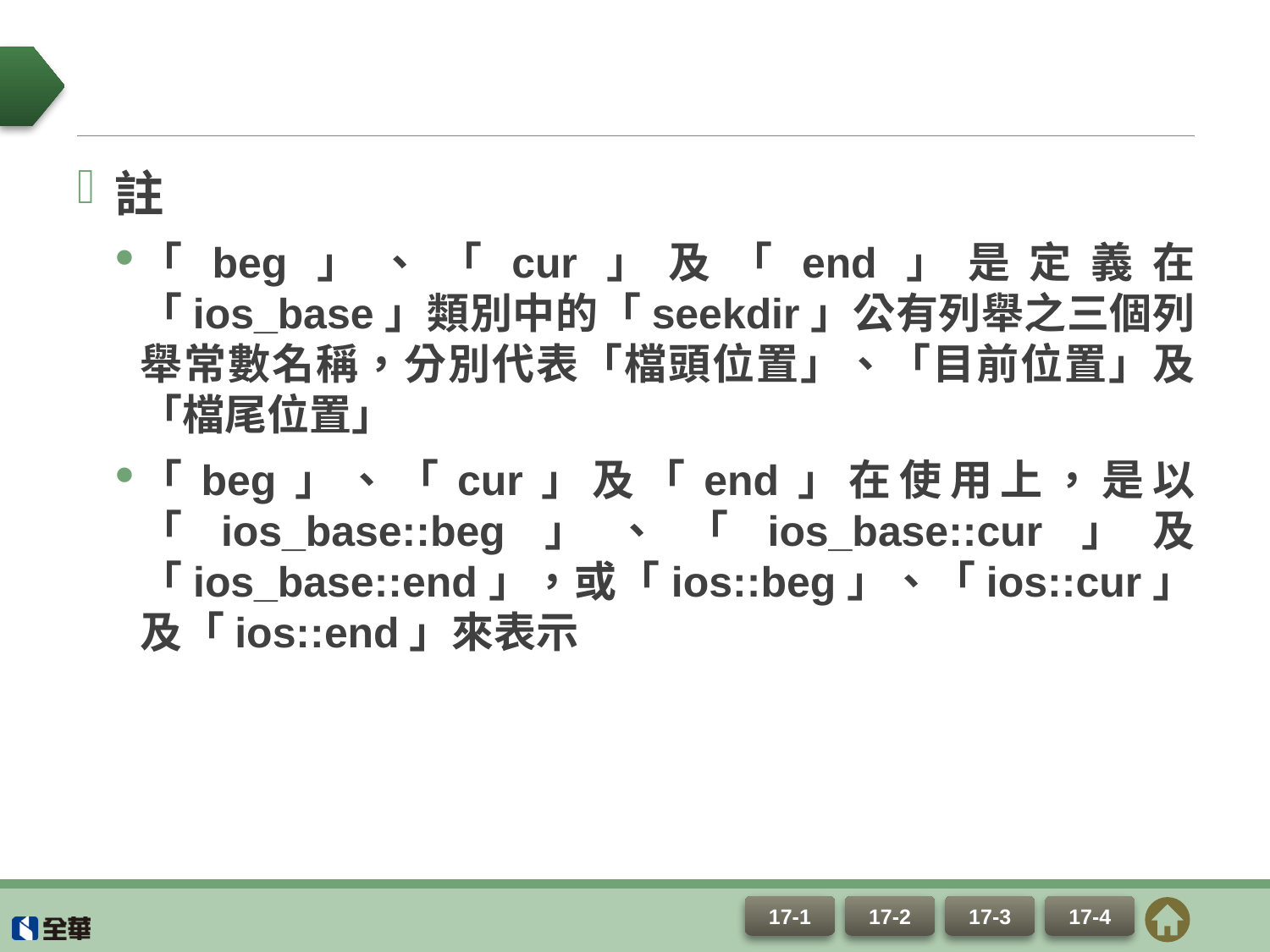

#
註
「beg」、「cur」及「end」是定義在「ios_base」類別中的「seekdir」公有列舉之三個列舉常數名稱，分別代表「檔頭位置」、「目前位置」及「檔尾位置」
「beg」、「cur」及「end」在使用上，是以「ios_base::beg」、「ios_base::cur」及「ios_base::end」，或「ios::beg」、「ios::cur」及「ios::end」來表示